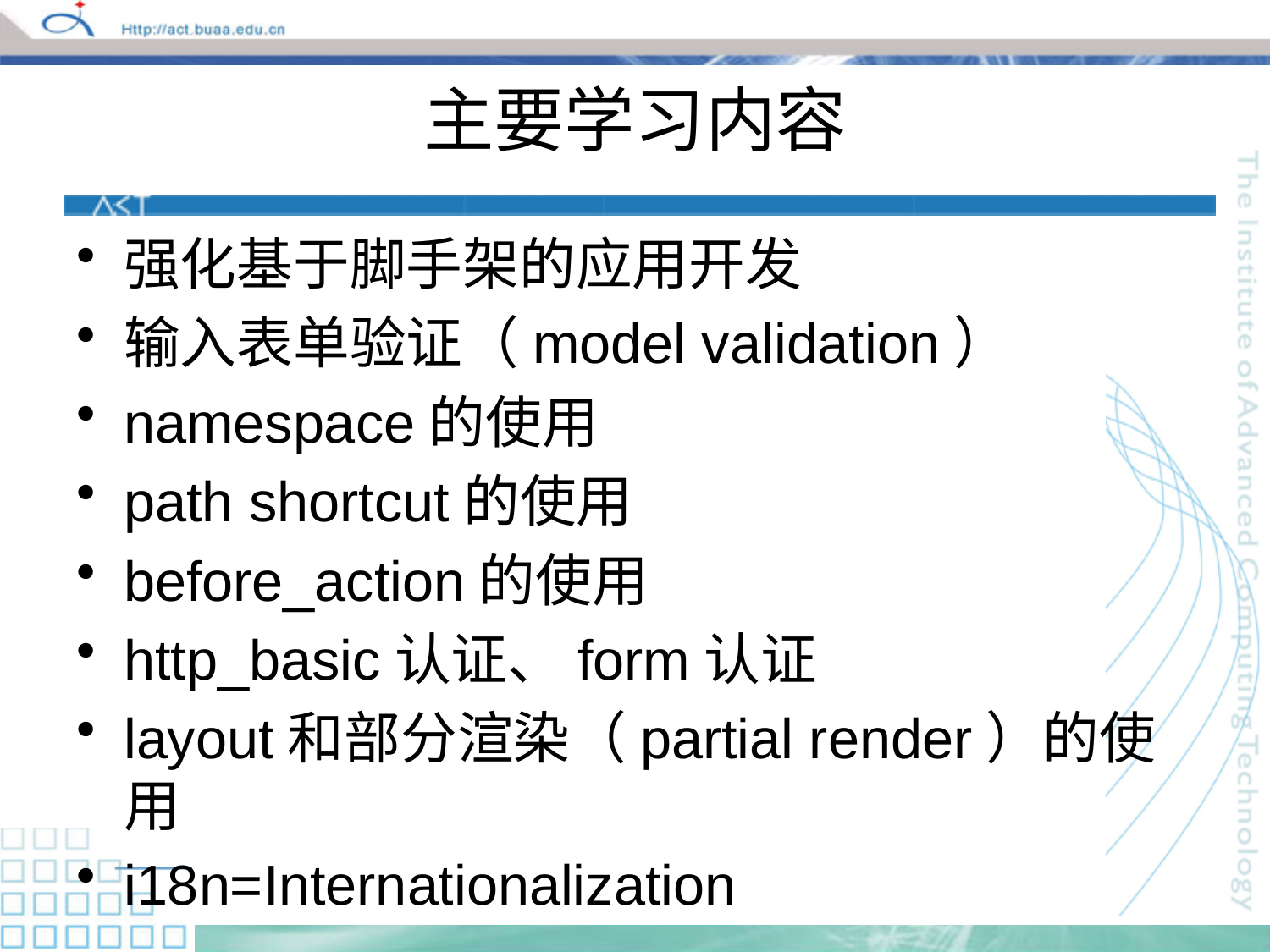

# 主要学习内容
强化基于脚手架的应用开发
输入表单验证（model validation）
namespace的使用
path shortcut的使用
before_action的使用
http_basic认证、form认证
layout和部分渲染（partial render）的使用
i18n=Internationalization